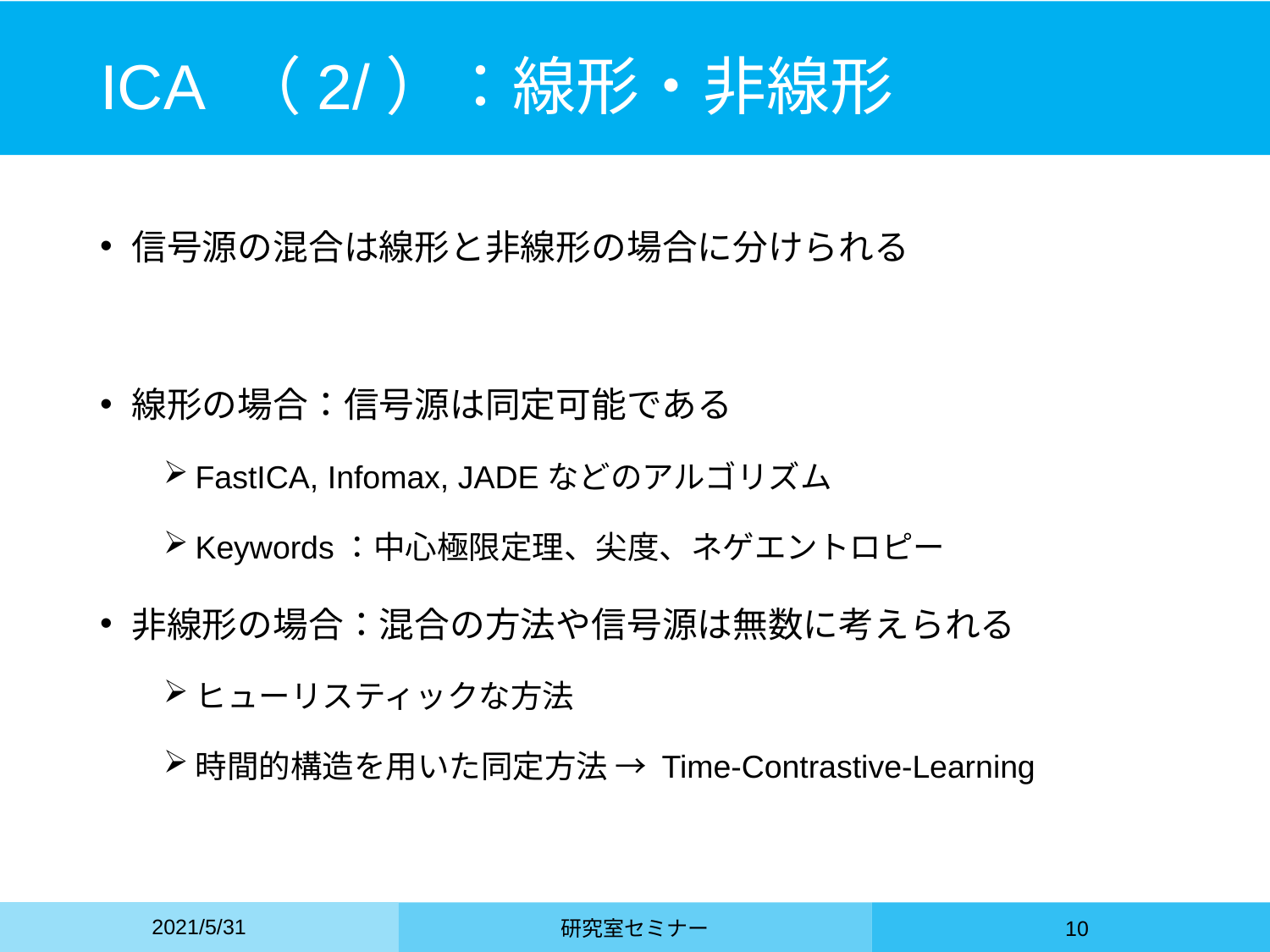

# ICA （2/）：線形・非線形
信号源の混合は線形と非線形の場合に分けられる

線形の場合：信号源は同定可能である
FastICA, Infomax, JADEなどのアルゴリズム
Keywords：中心極限定理、尖度、ネゲエントロピー
非線形の場合：混合の方法や信号源は無数に考えられる
ヒューリスティックな方法
時間的構造を用いた同定方法 → Time-Contrastive-Learning
2021/5/31
研究室セミナー
10